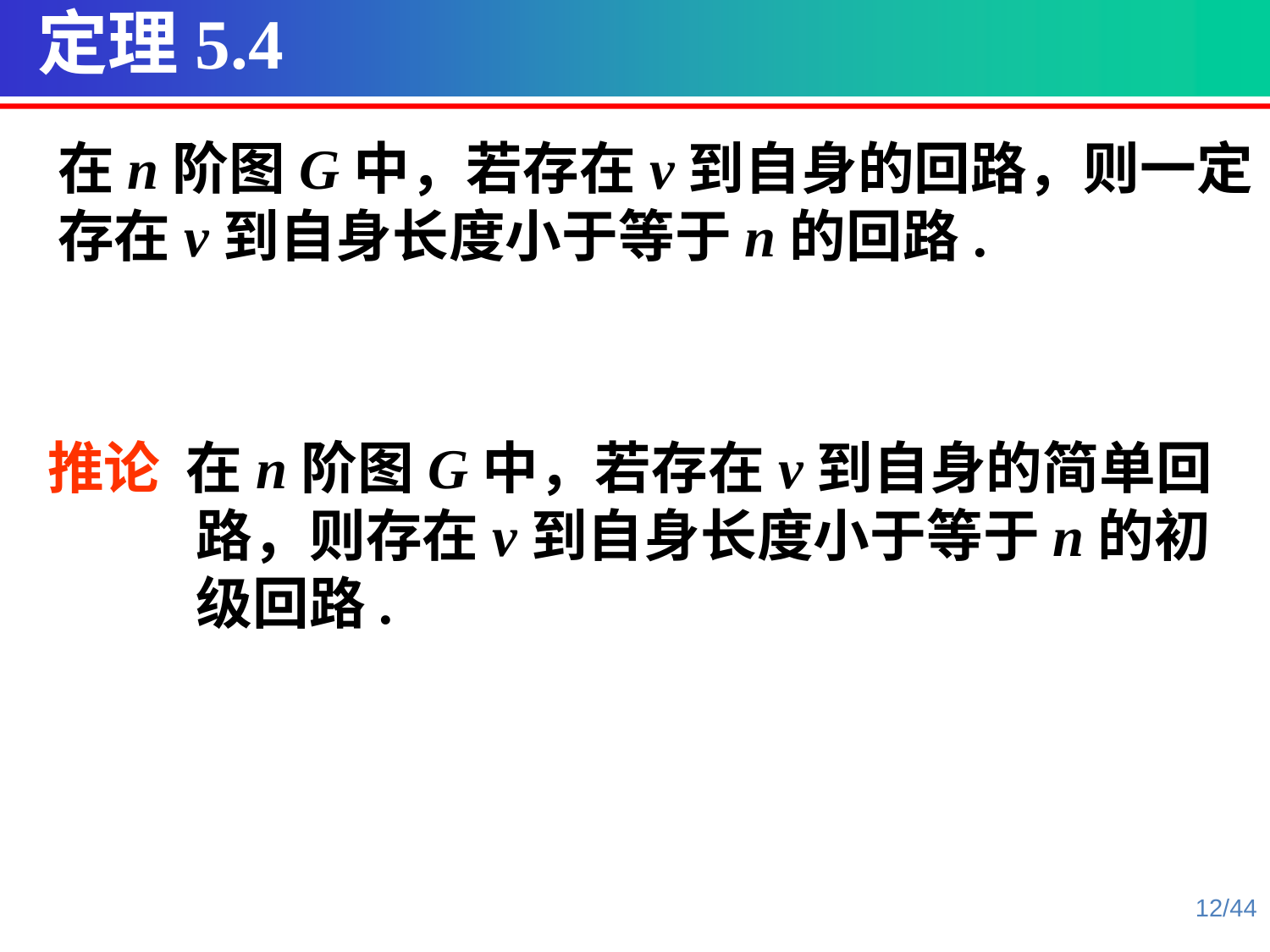

定理5.4
在n阶图G中，若存在v到自身的回路，则一定存在v到自身长度小于等于n的回路.

推论  在n阶图G中，若存在v到自身的简单回路，则存在v到自身长度小于等于n的初级回路.
12/44